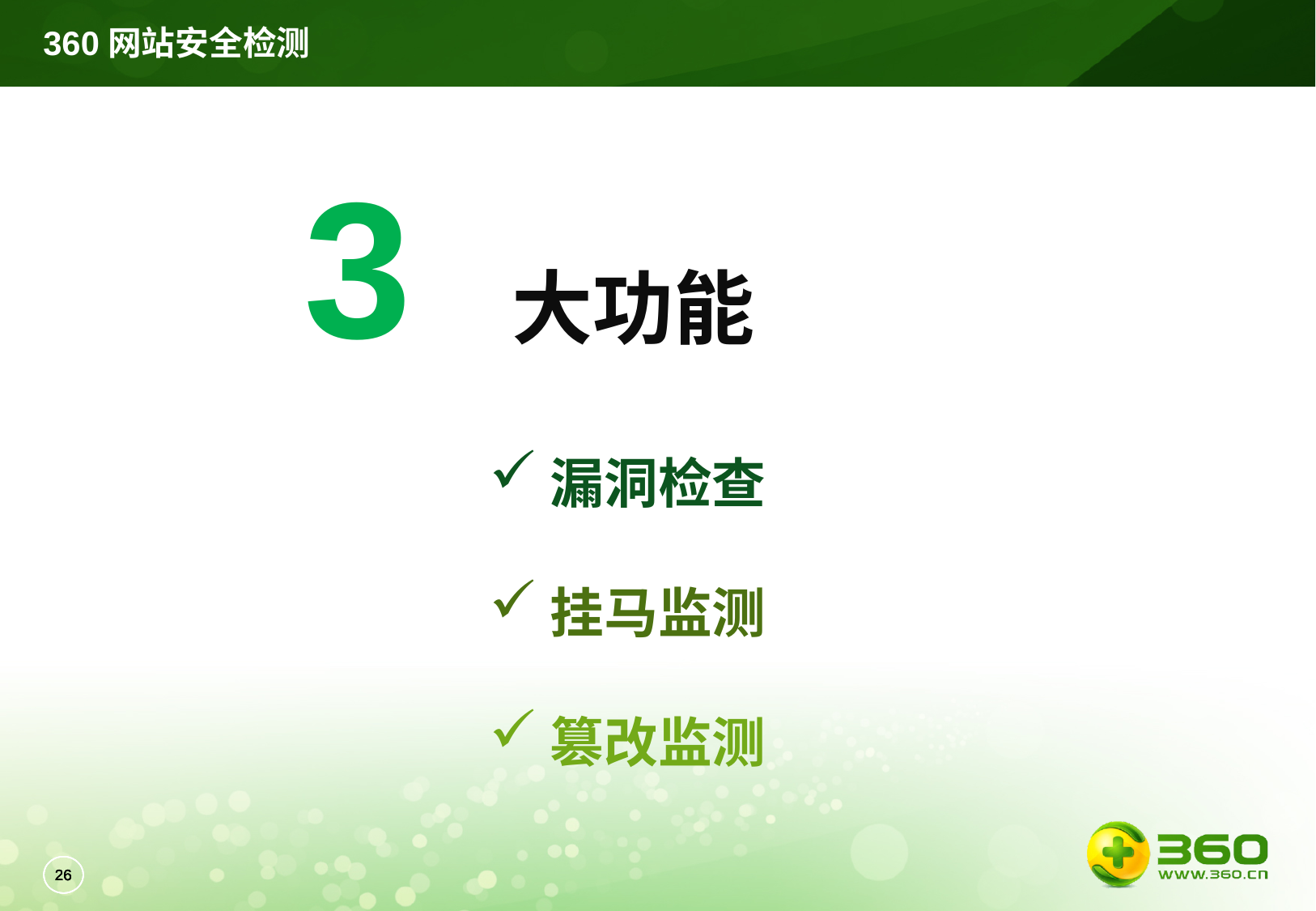

360网站安全检测
3 大功能
漏洞检查
挂马监测
篡改监测
26
26
26
26